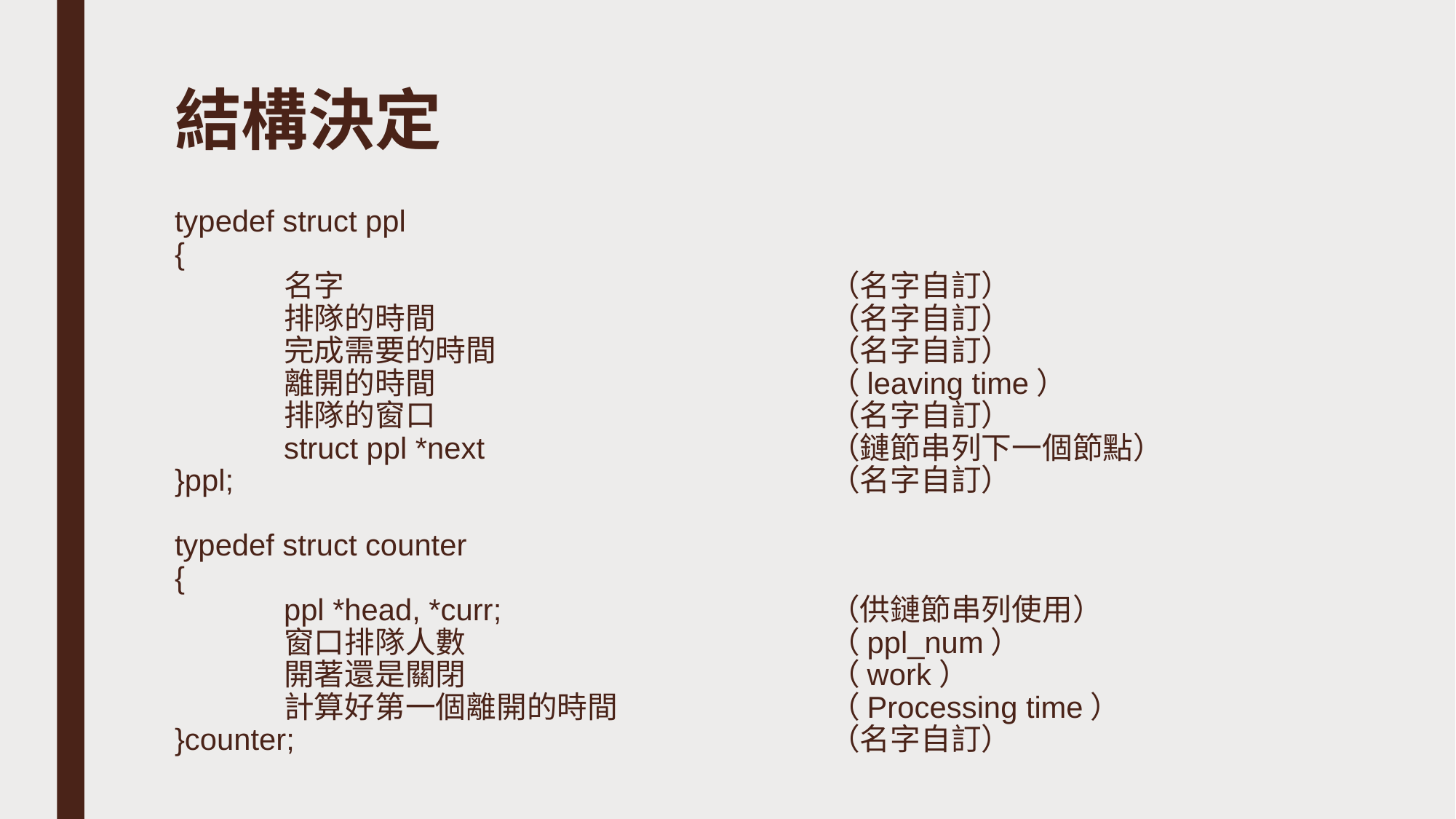

# 結構決定
typedef struct ppl
{
	名字					（名字自訂）
	排隊的時間				（名字自訂）
	完成需要的時間				（名字自訂）
	離開的時間				（leaving time）
	排隊的窗口				（名字自訂）
	struct ppl *next				（鏈節串列下一個節點）
}ppl;						（名字自訂）
typedef struct counter
{
	ppl *head, *curr; 			（供鏈節串列使用）
	窗口排隊人數				（ppl_num）
	開著還是關閉				（work）
	計算好第一個離開的時間		（Processing time）
}counter;					（名字自訂）